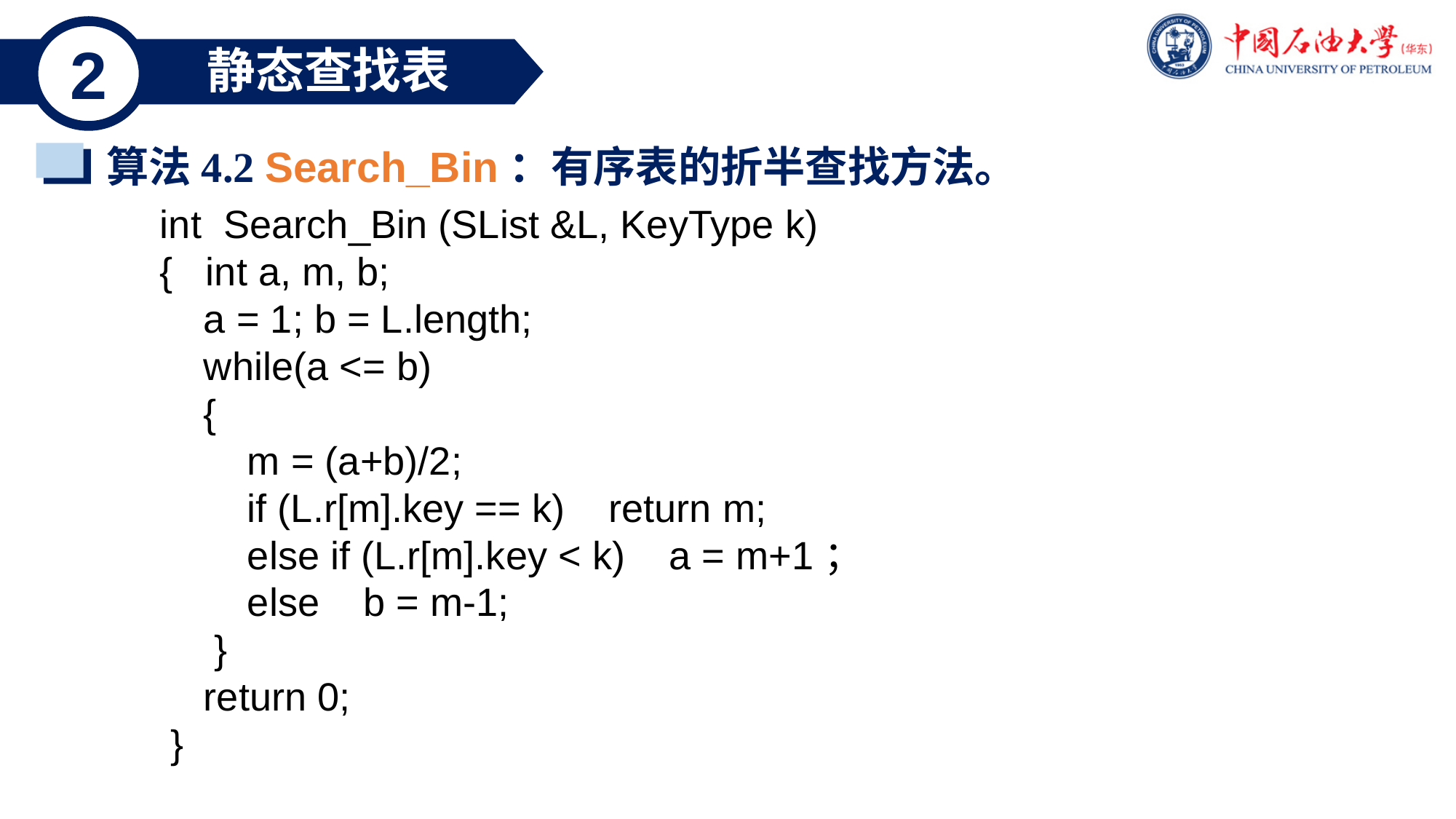

2
 静态查找表
算法4.2 Search_Bin：有序表的折半查找方法。

int  Search_Bin (SList &L, KeyType k)
{   int a, m, b;
    a = 1; b = L.length;
    while(a <= b)
    {
        m = (a+b)/2;
        if (L.r[m].key == k)    return m;
        else if (L.r[m].key < k)    a = m+1；
        else    b = m-1;
     }
    return 0;
 }